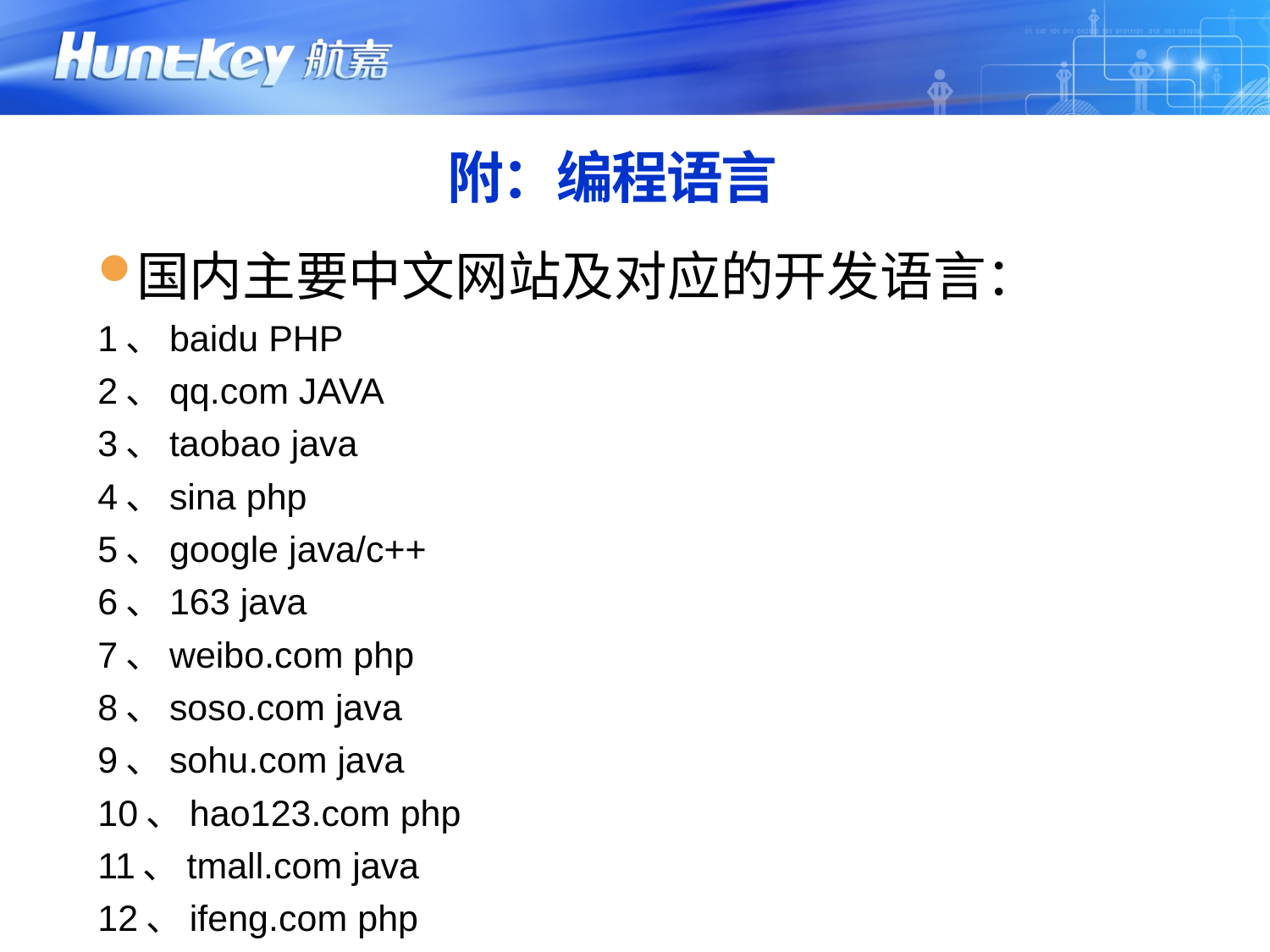

# 附：编程语言
国内主要中文网站及对应的开发语言：
1、baidu PHP
2、qq.com JAVA
3、taobao java
4、sina php
5、google java/c++
6、163 java
7、weibo.com php
8、soso.com java
9、sohu.com java
10、hao123.com php
11、tmall.com java
12、ifeng.com php